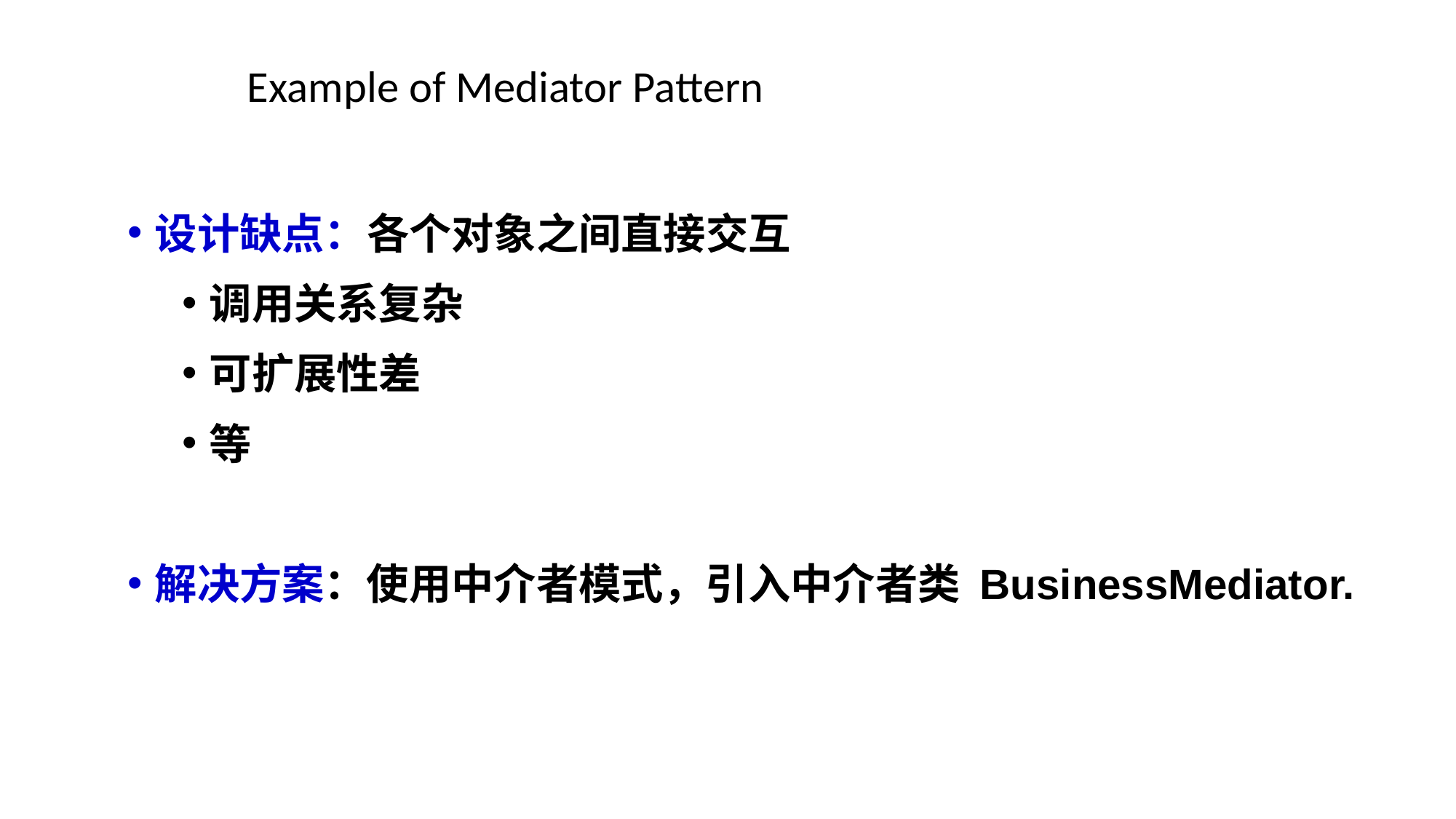

# Example of Mediator Pattern
设计缺点：各个对象之间直接交互
调用关系复杂
可扩展性差
等

解决方案：使用中介者模式，引入中介者类 BusinessMediator.